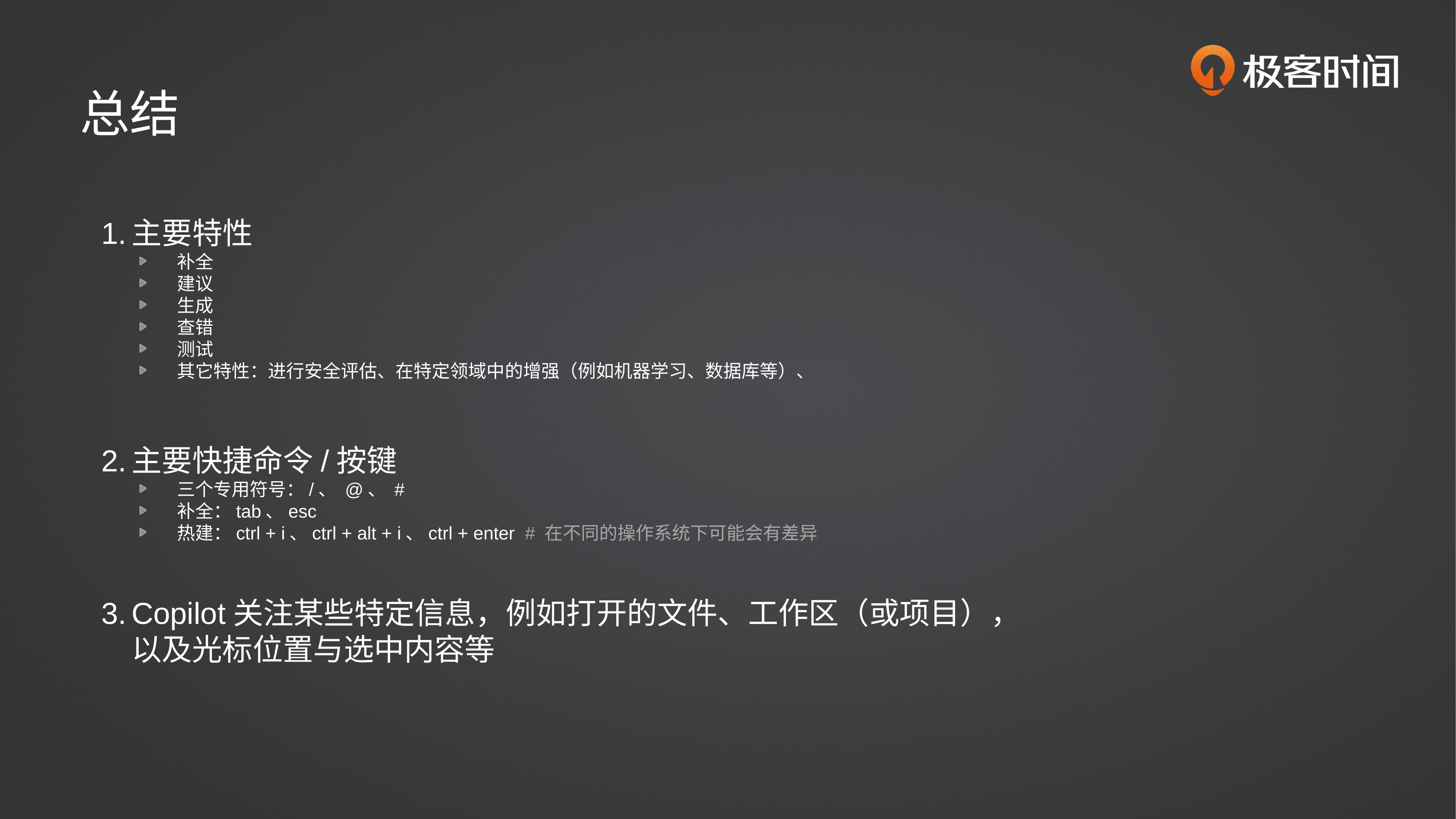

总结
主要特性
补全
建议
生成
查错
测试
其它特性：进行安全评估、在特定领域中的增强（例如机器学习、数据库等）、
主要快捷命令/按键
三个专用符号：/、 @、 #
补全：tab、esc
热建：ctrl + i、ctrl + alt + i、ctrl + enter  # 在不同的操作系统下可能会有差异
Copilot关注某些特定信息，例如打开的文件、工作区（或项目），以及光标位置与选中内容等